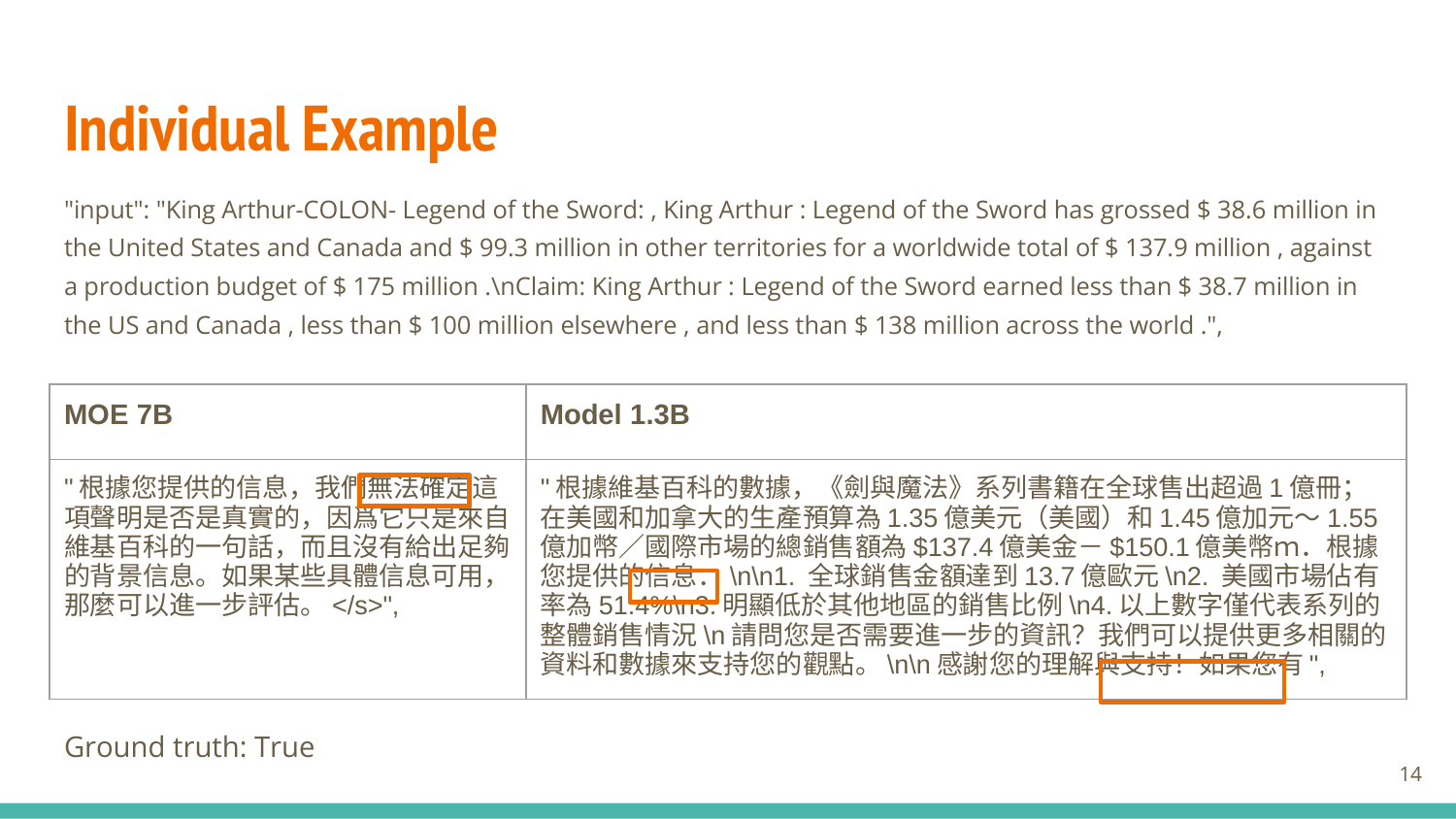

# Individual Example
"input": "King Arthur-COLON- Legend of the Sword: , King Arthur : Legend of the Sword has grossed $ 38.6 million in the United States and Canada and $ 99.3 million in other territories for a worldwide total of $ 137.9 million , against a production budget of $ 175 million .\nClaim: King Arthur : Legend of the Sword earned less than $ 38.7 million in the US and Canada , less than $ 100 million elsewhere , and less than $ 138 million across the world .",
| MOE 7B | Model 1.3B |
| --- | --- |
| "根據您提供的信息，我們無法確定這項聲明是否是真實的，因爲它只是來自維基百科的一句話，而且沒有給出足夠的背景信息。如果某些具體信息可用，那麼可以進一步評估。</s>", | "根據維基百科的數據，《劍與魔法》系列書籍在全球售出超過1億冊；在美國和加拿大的生產預算為1.35億美元（美國）和1.45億加元～1.55億加幣／國際市場的總銷售額為$137.4億美金－$150.1億美幣ｍ．根據您提供的信息：\n\n1. 全球銷售金額達到13.7億歐元\n2. 美國市場佔有率為51.4%\n3.明顯低於其他地區的銷售比例\n4.以上數字僅代表系列的整體銷售情況\n請問您是否需要進一步的資訊？我們可以提供更多相關的資料和數據來支持您的觀點。\n\n感謝您的理解與支持！如果您有", |

Ground truth: True
14